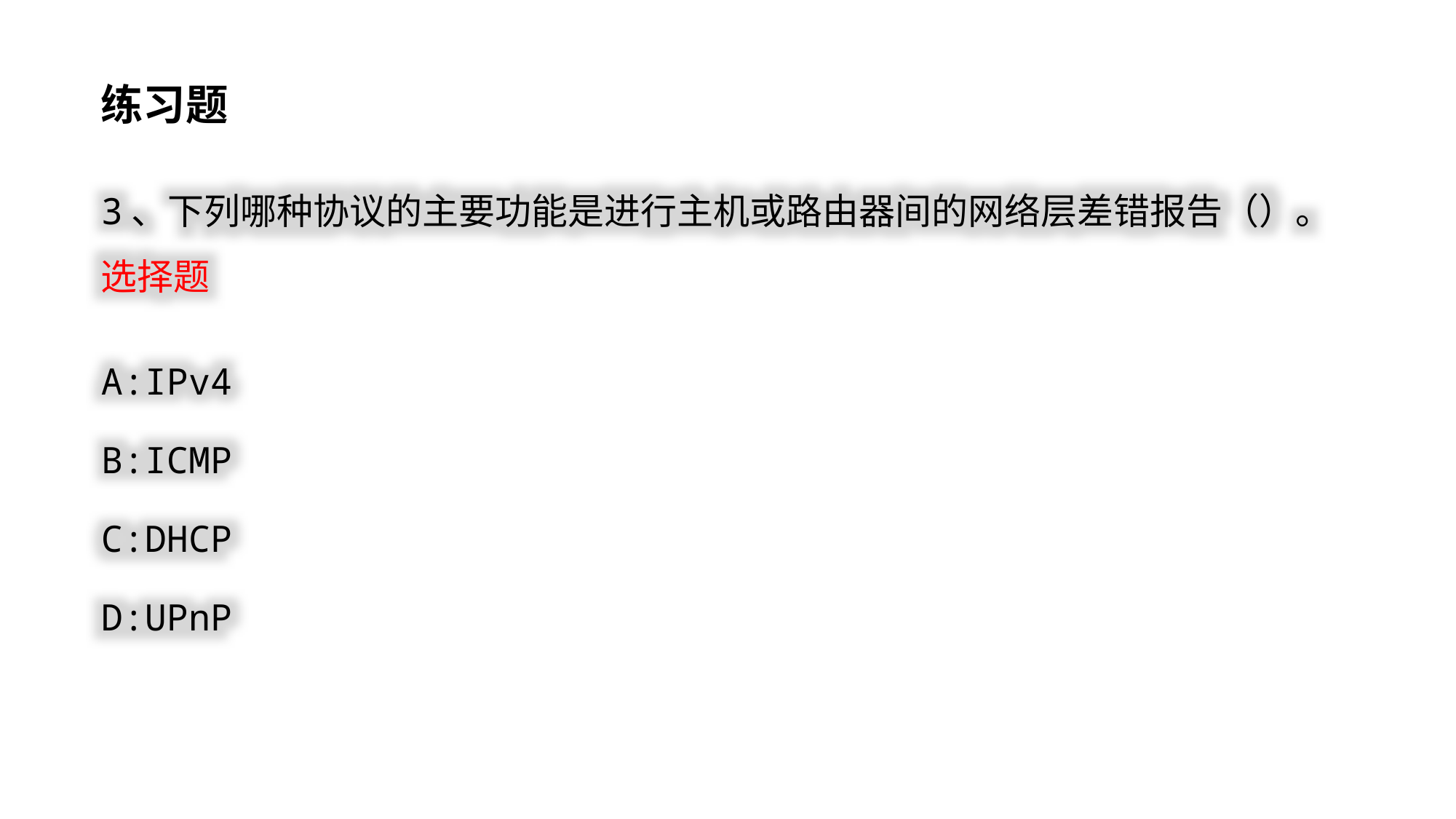

练习题
3、下列哪种协议的主要功能是进行主机或路由器间的网络层差错报告（）。  选择题

A:IPv4

B:ICMP

C:DHCP

D:UPnP